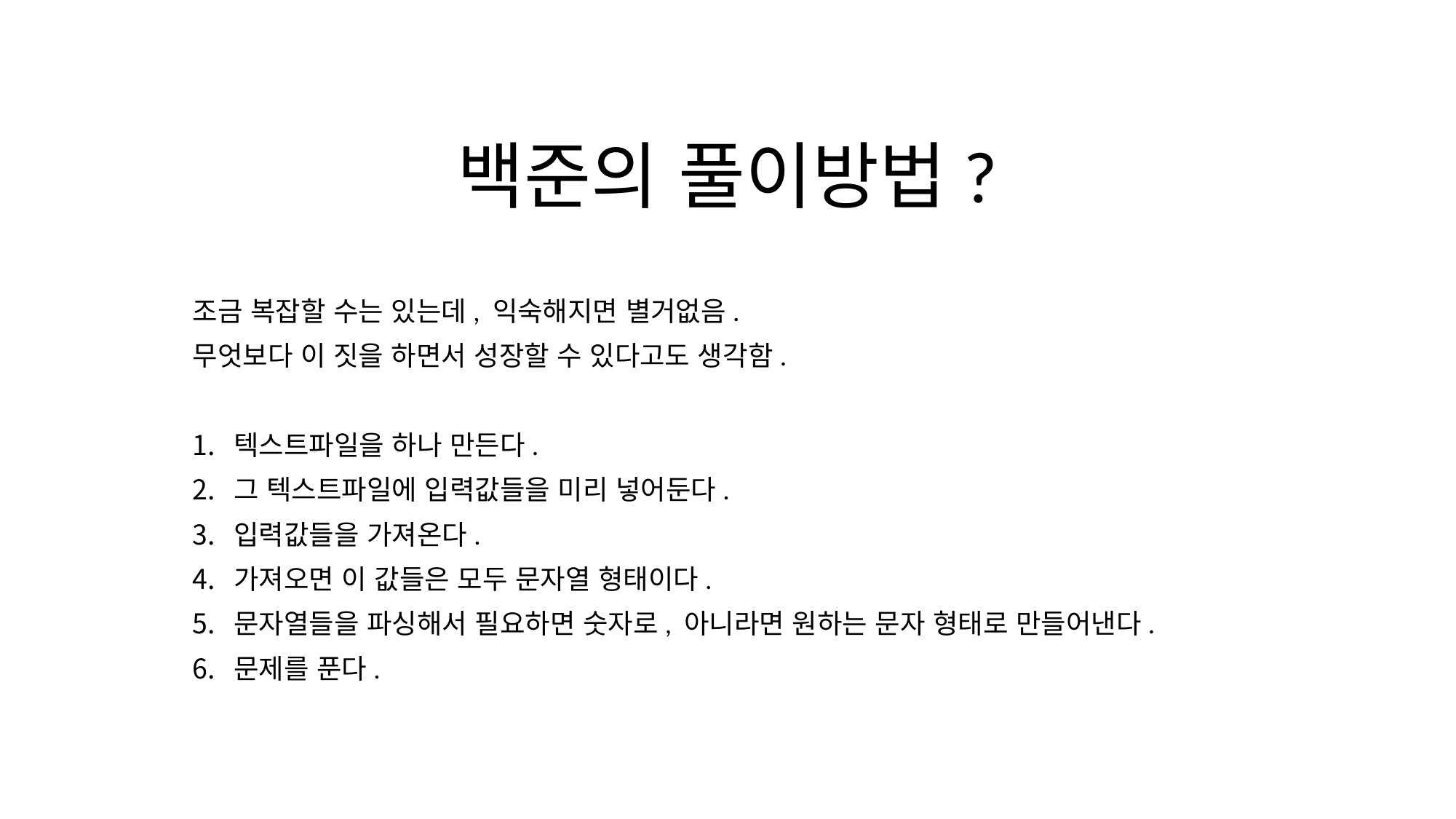

# 백준의 풀이방법?
조금 복잡할 수는 있는데, 익숙해지면 별거없음.
무엇보다 이 짓을 하면서 성장할 수 있다고도 생각함.

텍스트파일을 하나 만든다.
그 텍스트파일에 입력값들을 미리 넣어둔다.
입력값들을 가져온다.
가져오면 이 값들은 모두 문자열 형태이다.
문자열들을 파싱해서 필요하면 숫자로, 아니라면 원하는 문자 형태로 만들어낸다.
문제를 푼다.